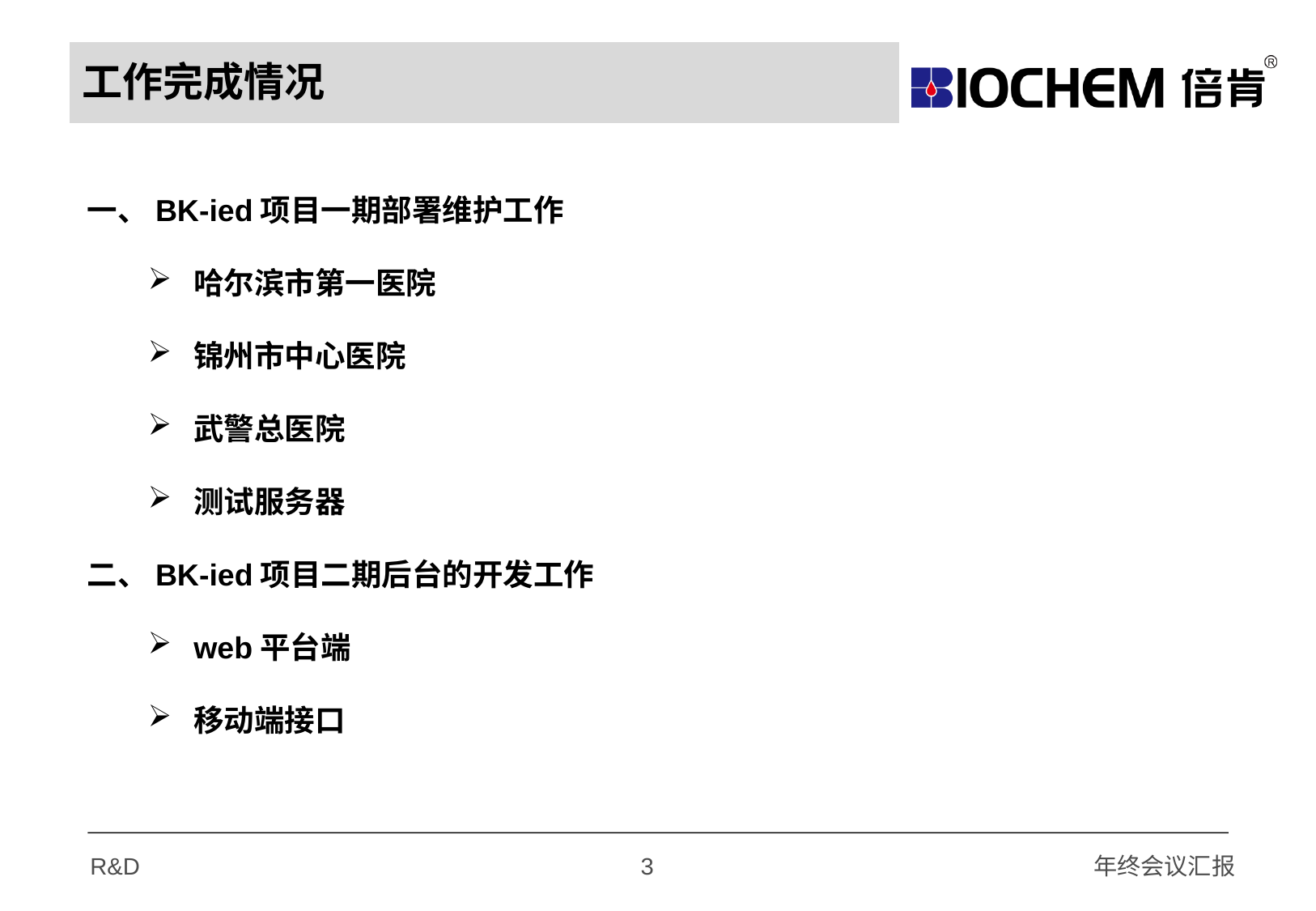

工作完成情况
一、BK-ied项目一期部署维护工作

哈尔滨市第一医院

锦州市中心医院

武警总医院

测试服务器

二、BK-ied项目二期后台的开发工作

web平台端

移动端接口